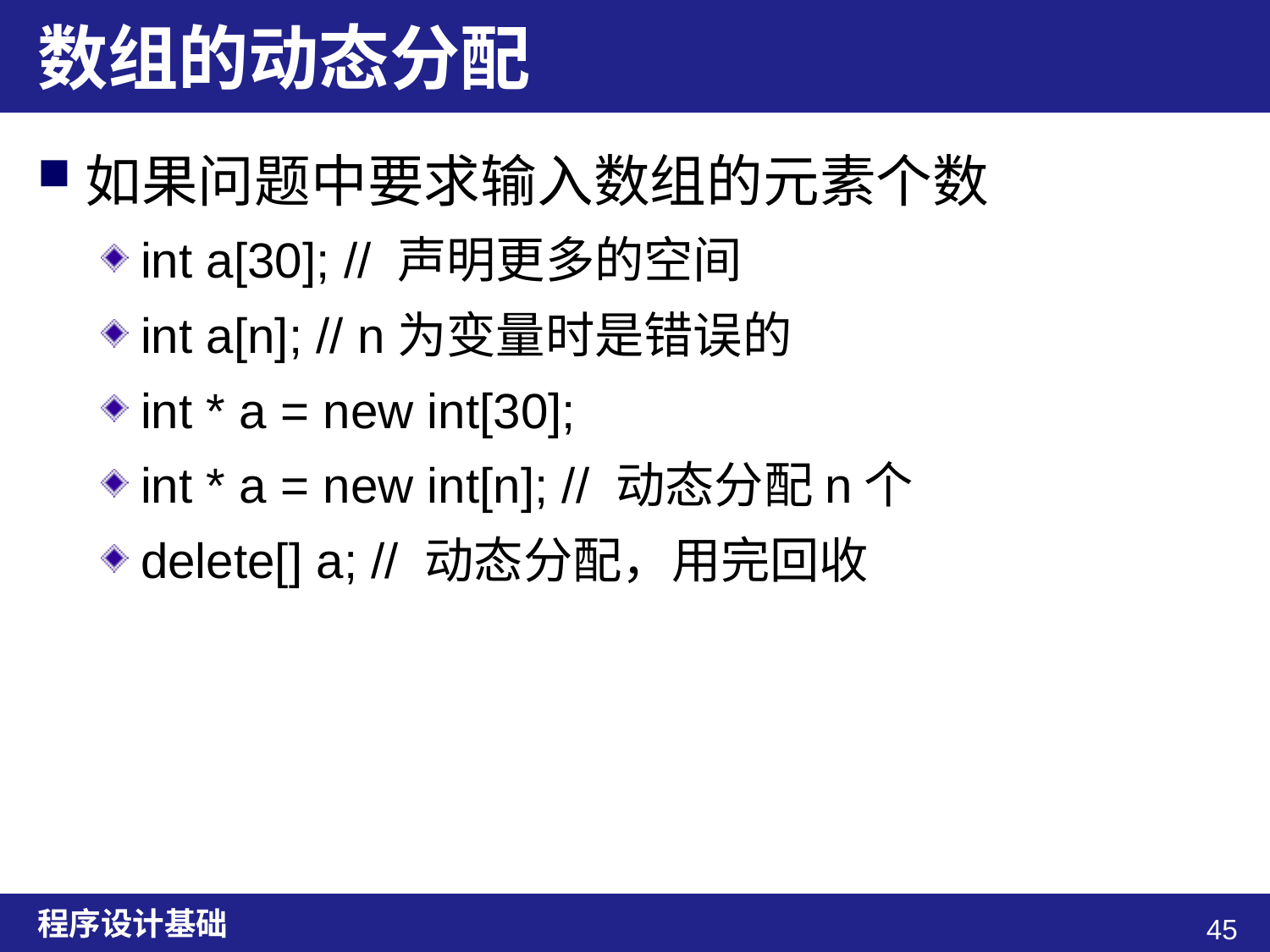

# 数组的动态分配
如果问题中要求输入数组的元素个数
int a[30]; // 声明更多的空间
int a[n]; // n为变量时是错误的
int * a = new int[30];
int * a = new int[n]; // 动态分配n个
delete[] a; // 动态分配，用完回收